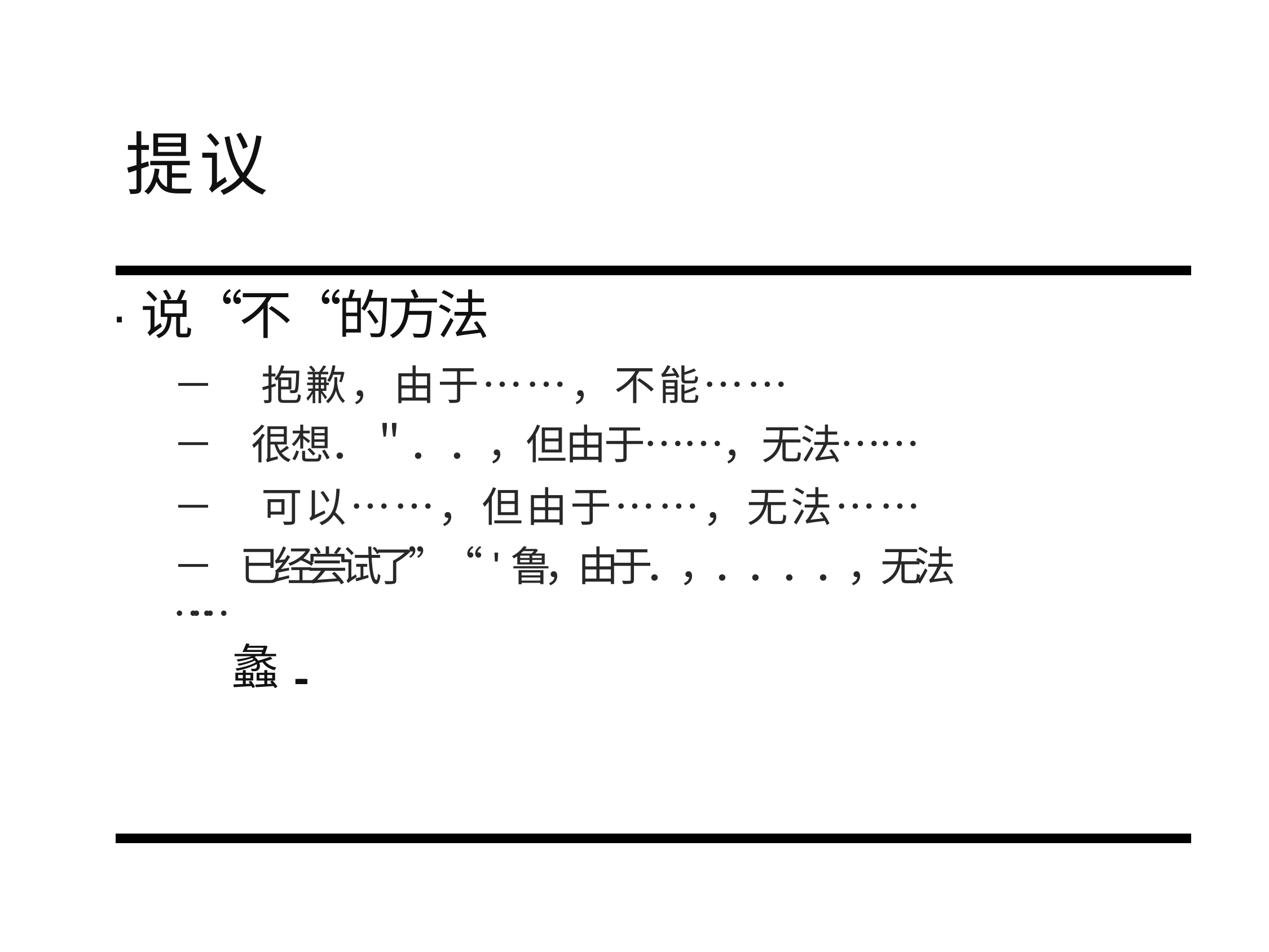

# 提议
·说“不“的方法
－抱歉，由于……，不能……
－很想．＂．．，但由于……，无法……
－可以……，但由于……，无法……
－已经尝试了”“'鲁，由于．，．．．．，无法……
蠡.....